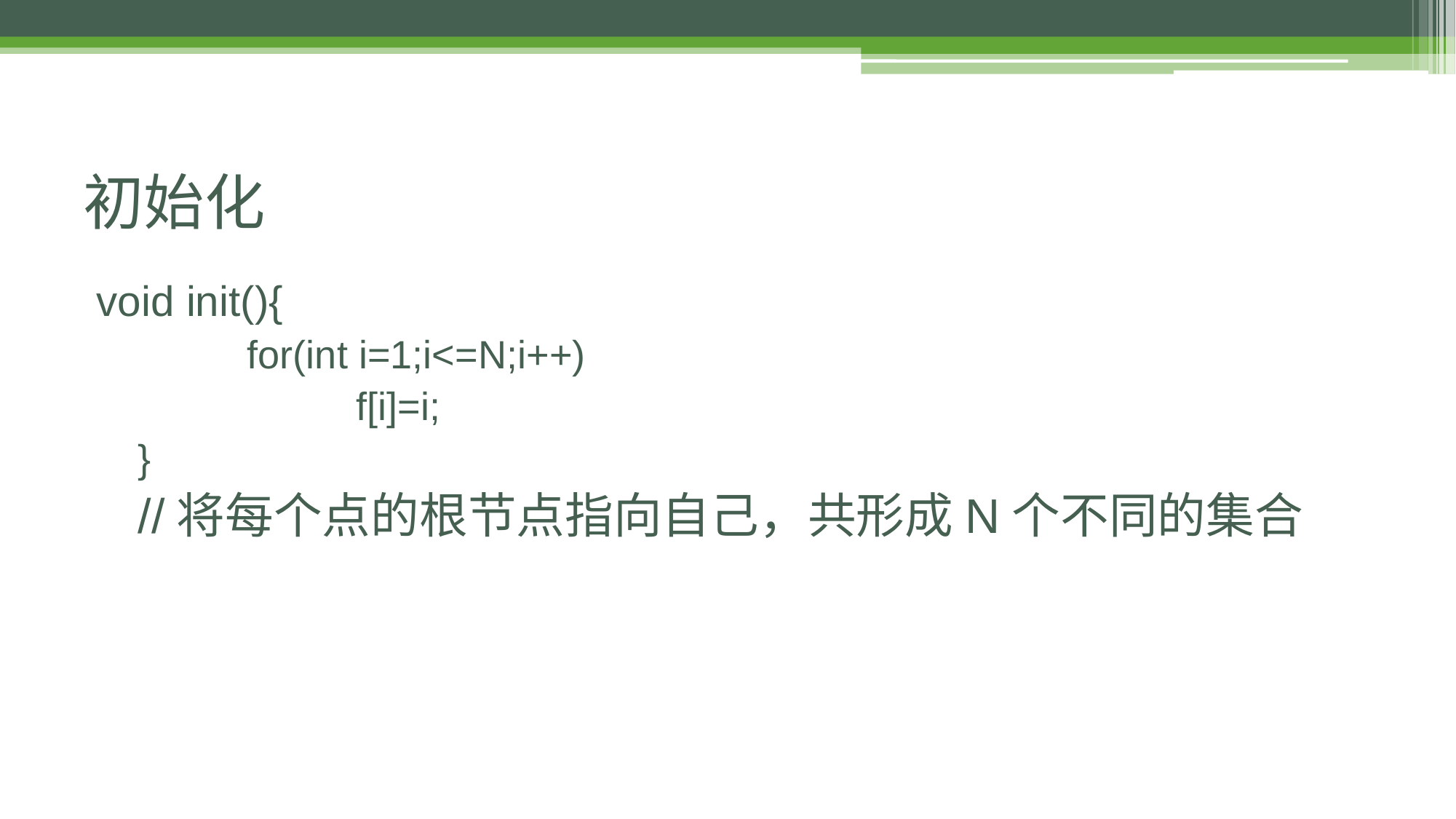

# 初始化
void init(){
	for(int i=1;i<=N;i++)
		f[i]=i;
}
//将每个点的根节点指向自己，共形成N个不同的集合